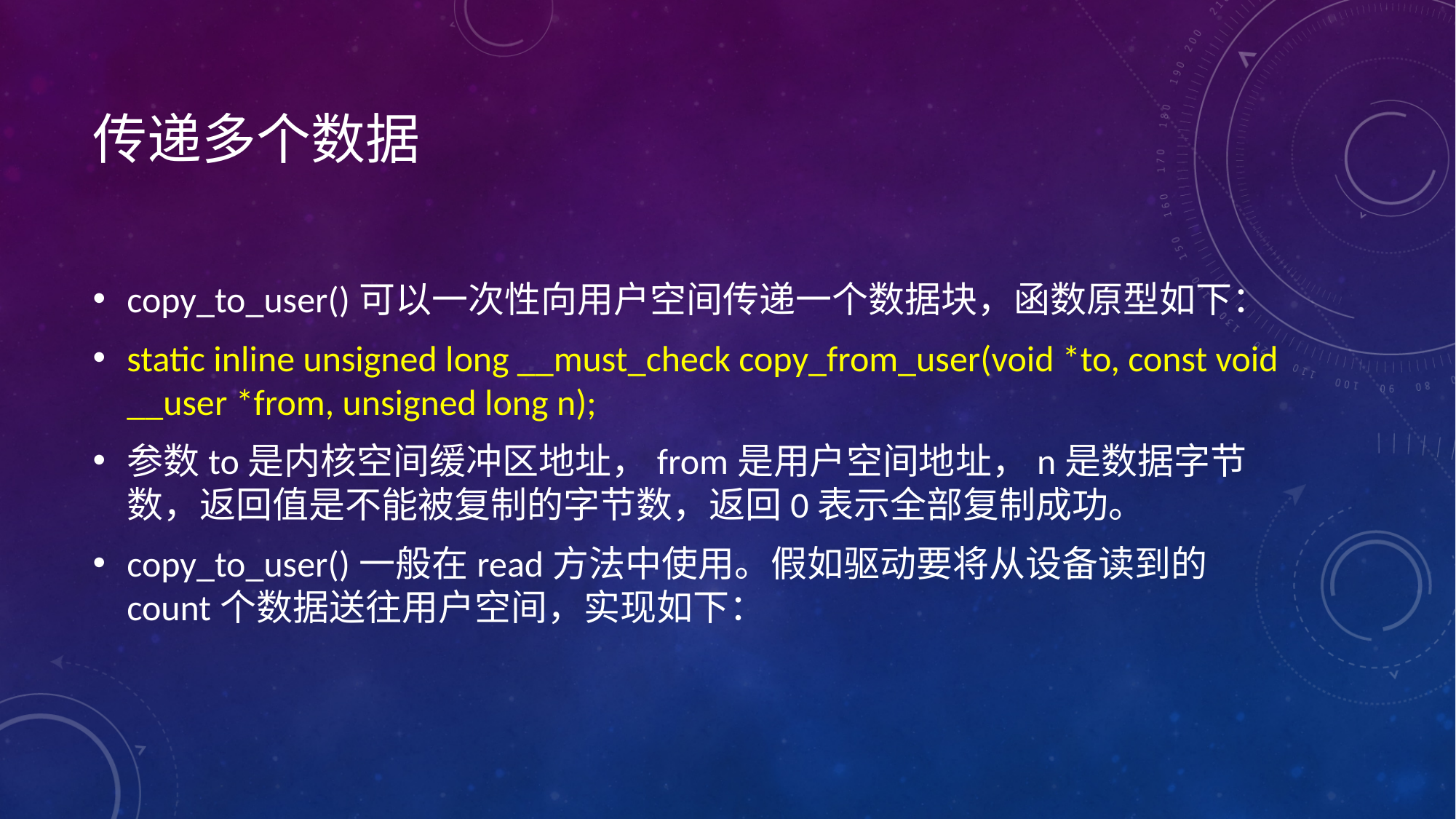

# 传递多个数据
copy_to_user()可以一次性向用户空间传递一个数据块，函数原型如下：
static inline unsigned long __must_check copy_from_user(void *to, const void __user *from, unsigned long n);
参数to是内核空间缓冲区地址，from是用户空间地址，n是数据字节数，返回值是不能被复制的字节数，返回0表示全部复制成功。
copy_to_user()一般在read方法中使用。假如驱动要将从设备读到的count个数据送往用户空间，实现如下：